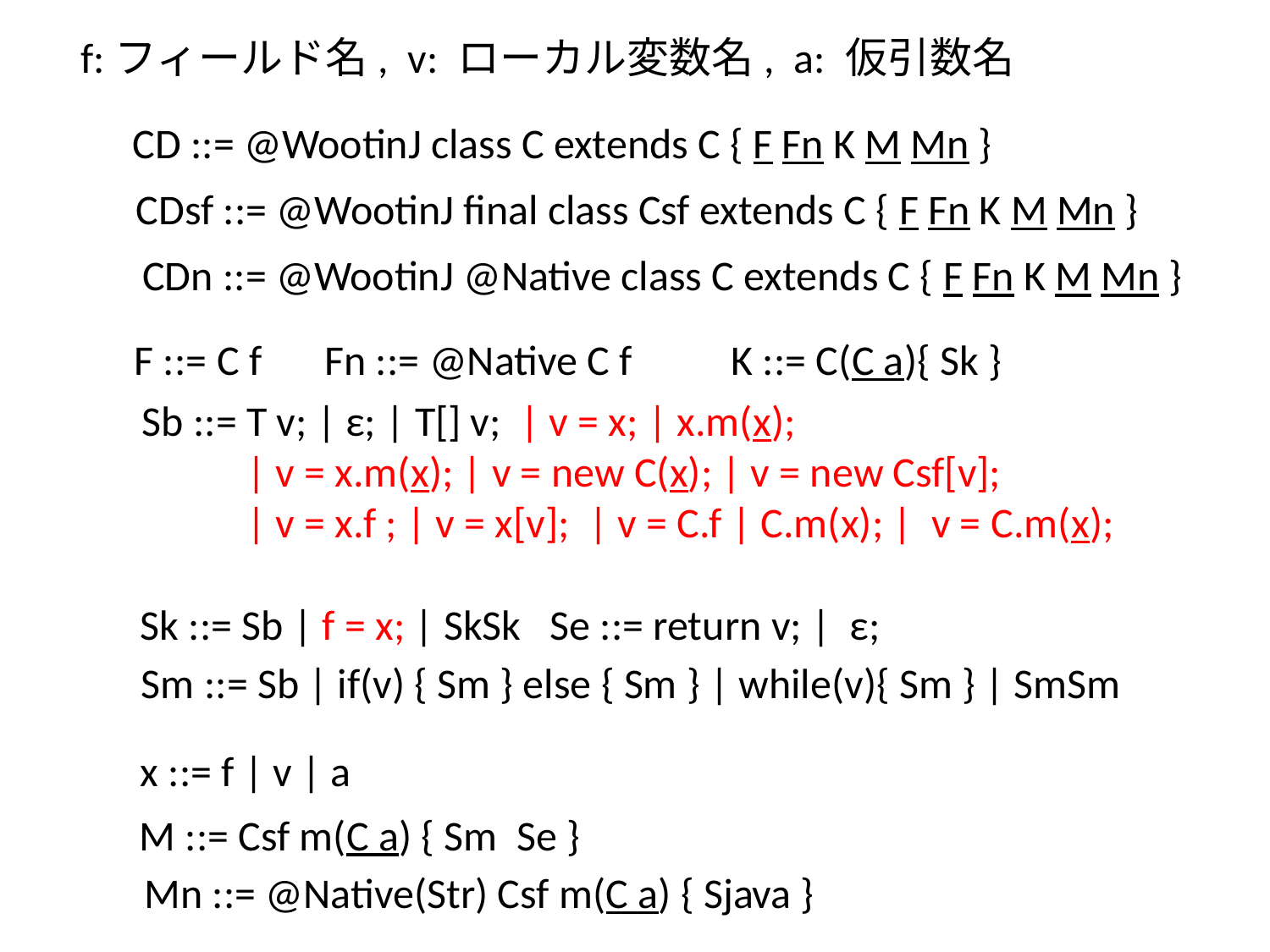

f:フィールド名,  v: ローカル変数名,  a: 仮引数名
CD ::= @WootinJ class C extends C { F Fn K M Mn }
CDsf ::= @WootinJ final class Csf extends C { F Fn K M Mn }
CDn ::= @WootinJ @Native class C extends C { F Fn K M Mn }
F ::= C f
Fn ::= @Native C f
K ::= C(C a){ Sk }
Sb ::= T v; | ε; | T[] v;  | v = x; | x.m(x);
           | v = x.m(x); | v = new C(x); | v = new Csf[v];
           | v = x.f ; | v = x[v];  | v = C.f | C.m(x); |  v = C.m(x);
Sk ::= Sb | f = x; | SkSk   Se ::= return v; |  ε;
Sm ::= Sb | if(v) { Sm } else { Sm } | while(v){ Sm } | SmSm
x ::= f | v | a
M ::= Csf m(C a) { Sm  Se }
Mn ::= @Native(Str) Csf m(C a) { Sjava }